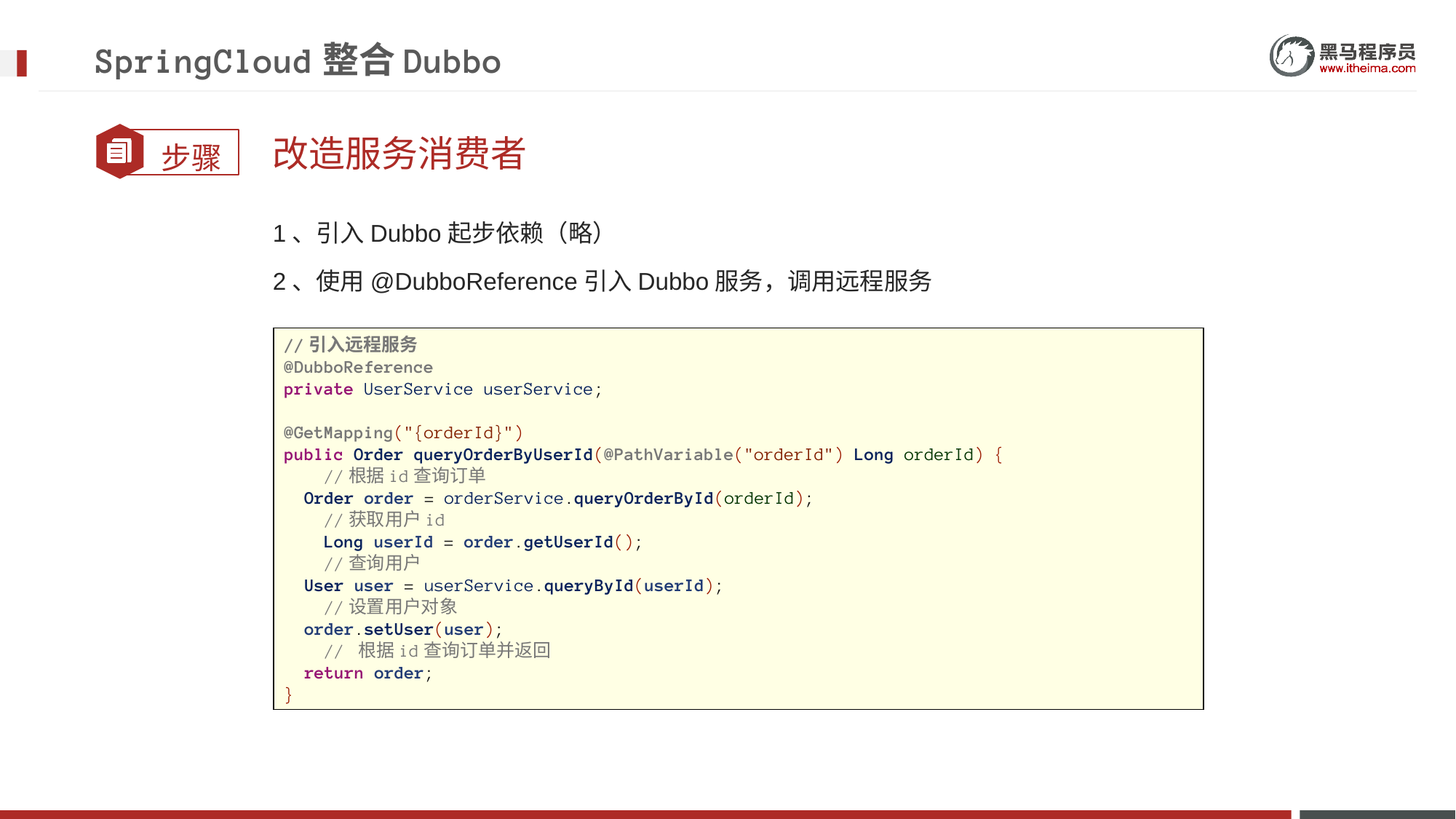

# SpringCloud整合Dubbo
改造服务消费者
1、引入Dubbo起步依赖（略）
2、使用@DubboReference引入Dubbo服务，调用远程服务
//引入远程服务
@DubboReference
private UserService userService;
@GetMapping("{orderId}")
public Order queryOrderByUserId(@PathVariable("orderId") Long orderId) {
    //根据id查询订单
    Order order = orderService.queryOrderById(orderId);
    //获取用户id
    Long userId = order.getUserId();
    //查询用户
    User user = userService.queryById(userId);
    //设置用户对象
    order.setUser(user);
    // 根据id查询订单并返回
    return order;
}